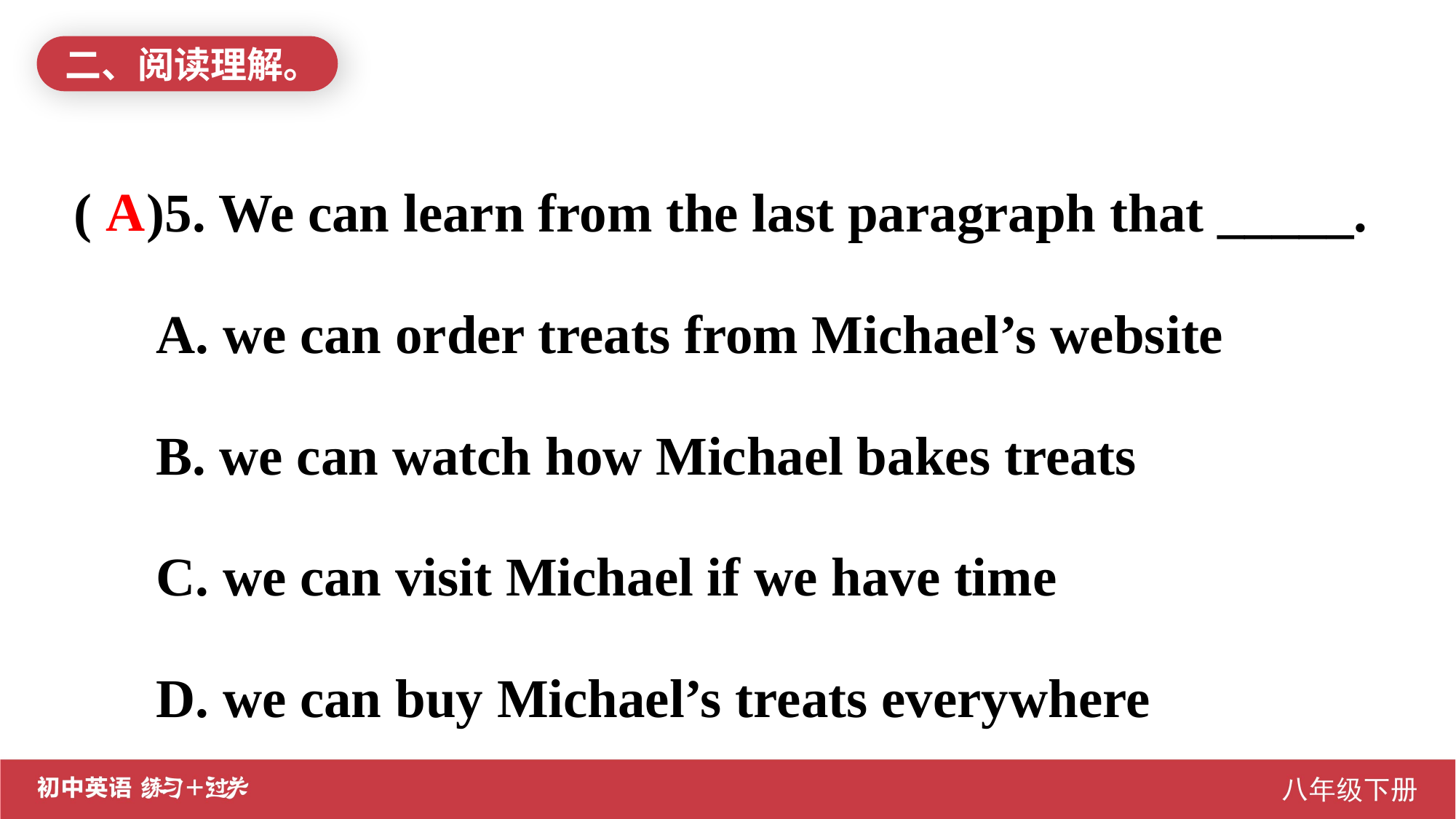

二、阅读理解。
(    )5. We can learn from the last paragraph that _____.
      A. we can order treats from Michael’s website
      B. we can watch how Michael bakes treats
      C. we can visit Michael if we have time
      D. we can buy Michael’s treats everywhere
A